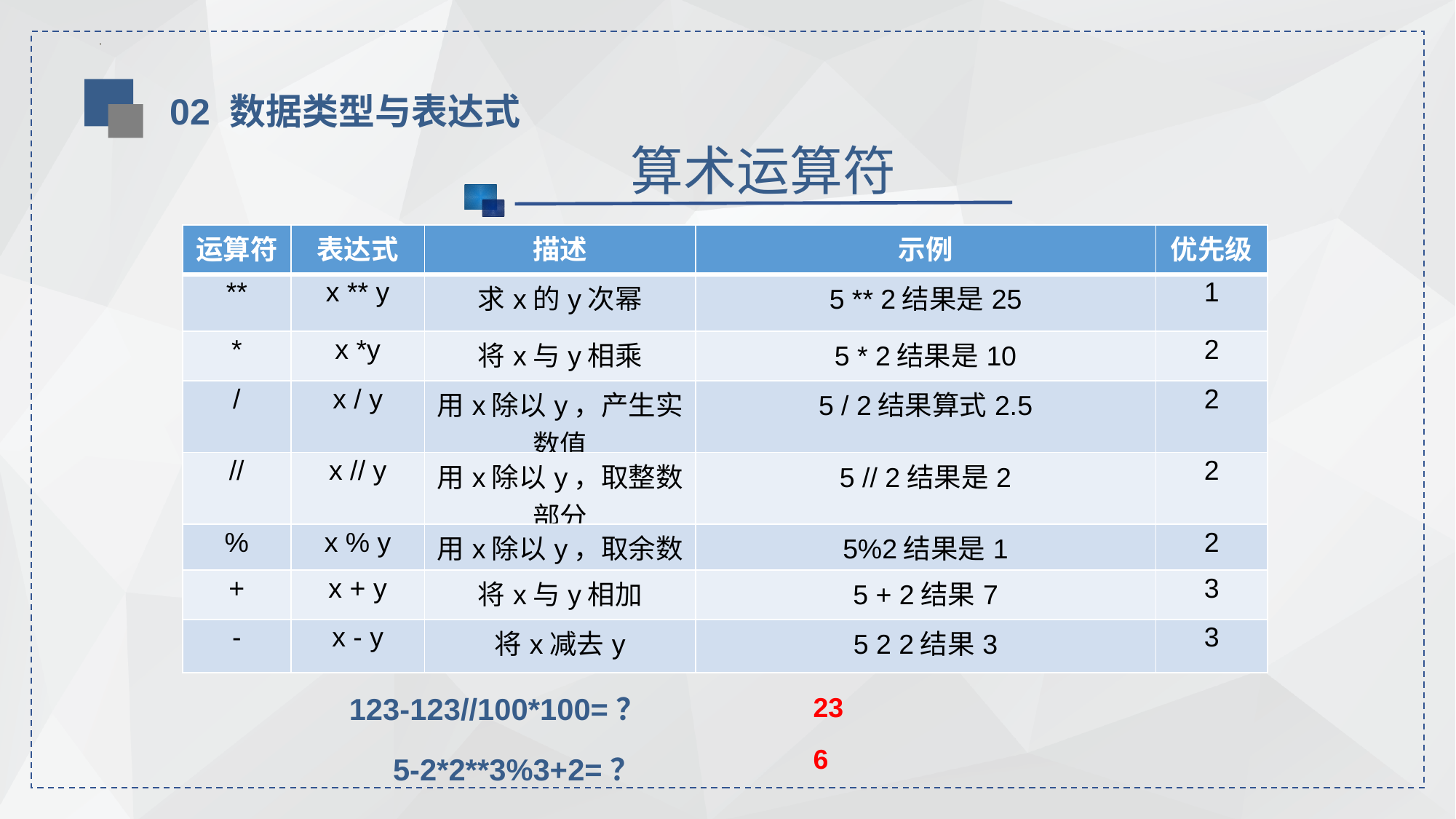

02 数据类型与表达式
算术运算符

| 运算符 | 表达式 | 描述 | 示例 | 优先级 |
| --- | --- | --- | --- | --- |
| \*\* | x \*\* y | 求x的y次幂 | 5 \*\* 2结果是25 | 1 |
| \* | x \*y | 将x与y相乘 | 5 \* 2结果是10 | 2 |
| / | x / y | 用x除以y，产生实数值 | 5 / 2结果算式2.5 | 2 |
| // | x // y | 用x除以y，取整数部分 | 5 // 2结果是2 | 2 |
| % | x % y | 用x除以y，取余数 | 5%2结果是1 | 2 |
| + | x + y | 将x与y相加 | 5 + 2结果7 | 3 |
| - | x - y | 将x减去y | 5 2 2结果3 | 3 |
23
123-123//100*100=？
6
5-2*2**3%3+2=？